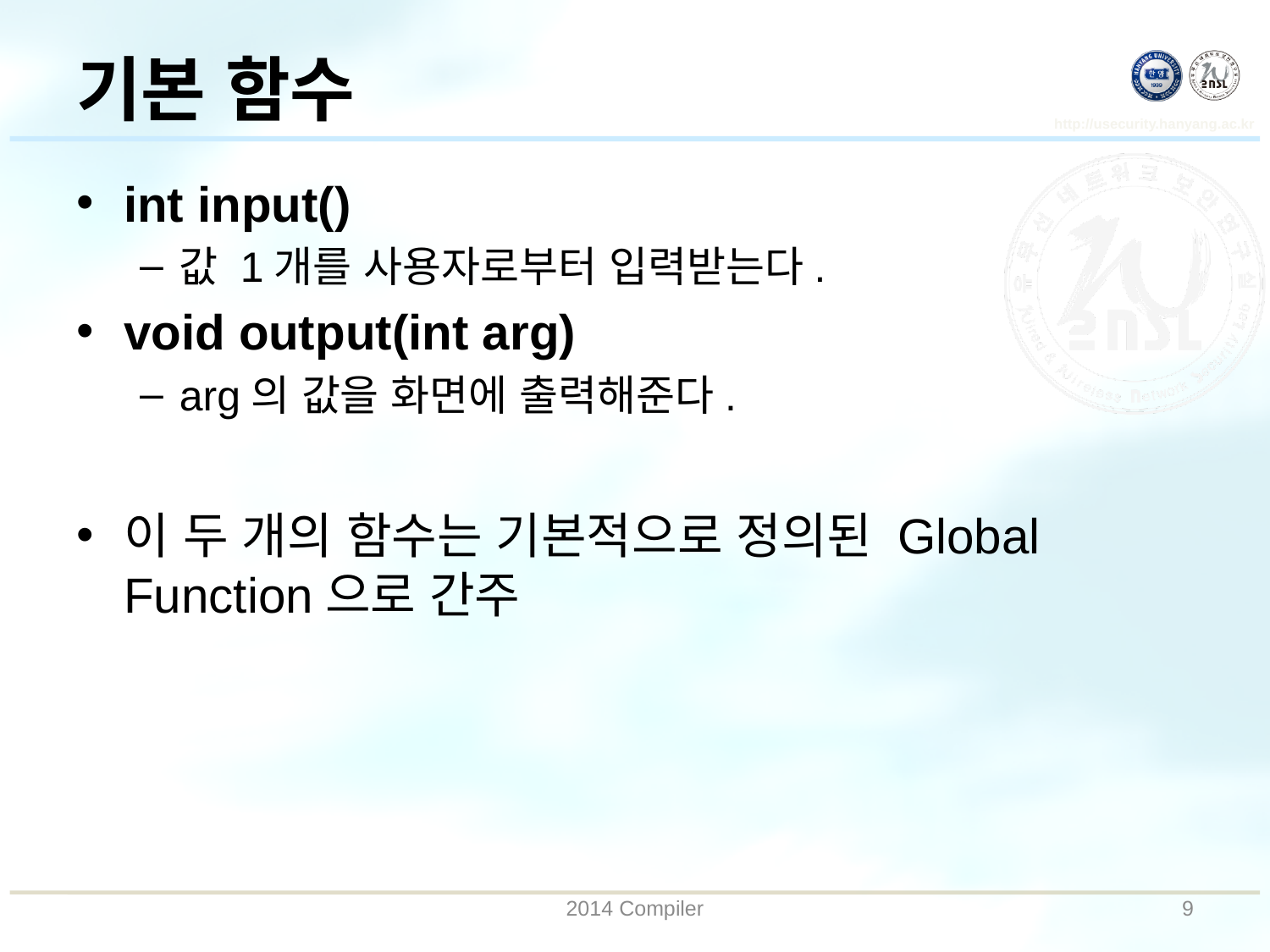

# 기본 함수
int input()
값 1개를 사용자로부터 입력받는다.
void output(int arg)
arg의 값을 화면에 출력해준다.

이 두 개의 함수는 기본적으로 정의된 Global Function으로 간주
2014 Compiler
9